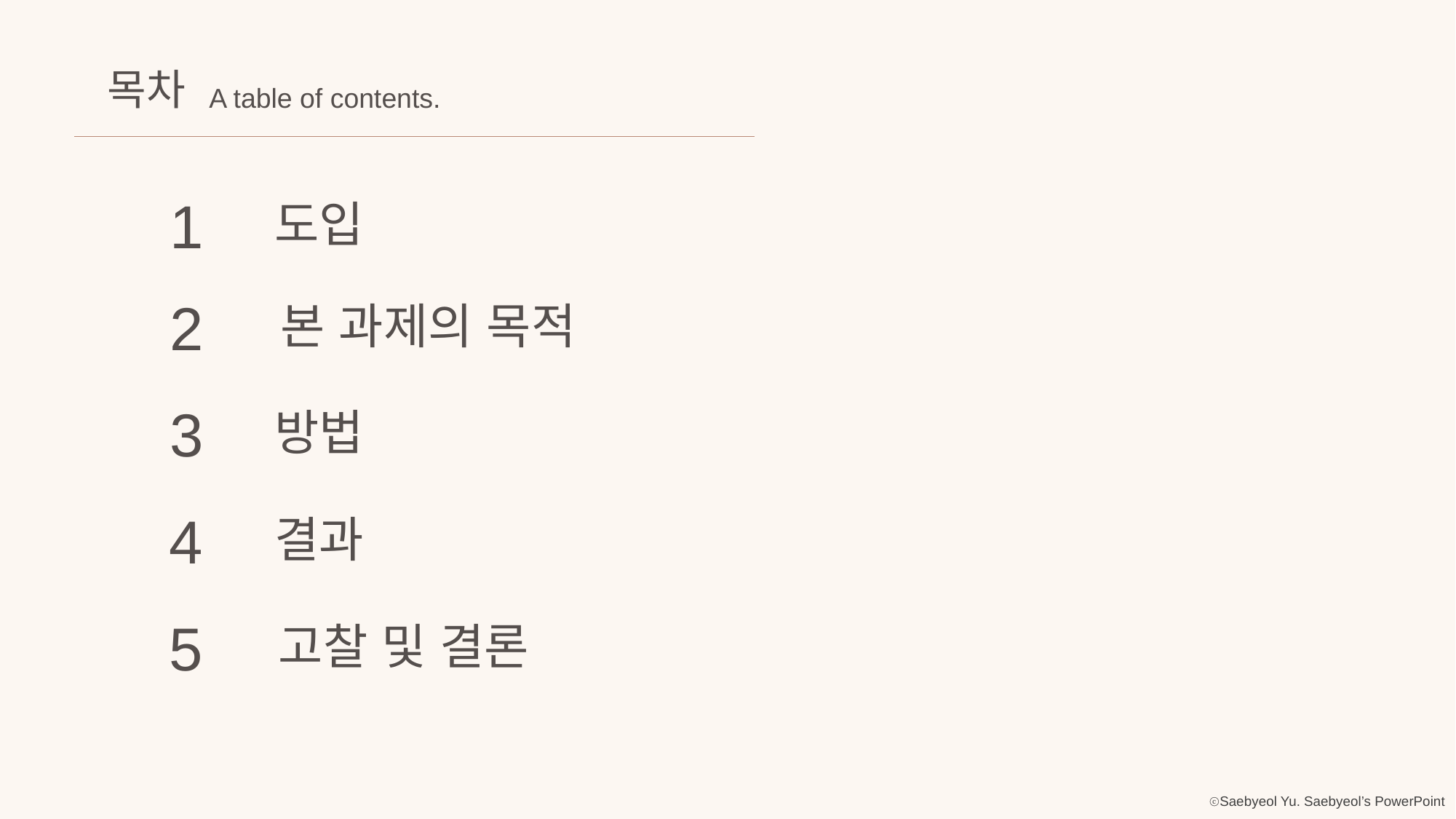

목차
A table of contents.
1
도입
2
본 과제의 목적
3
방법
4
결과
5
고찰 및 결론